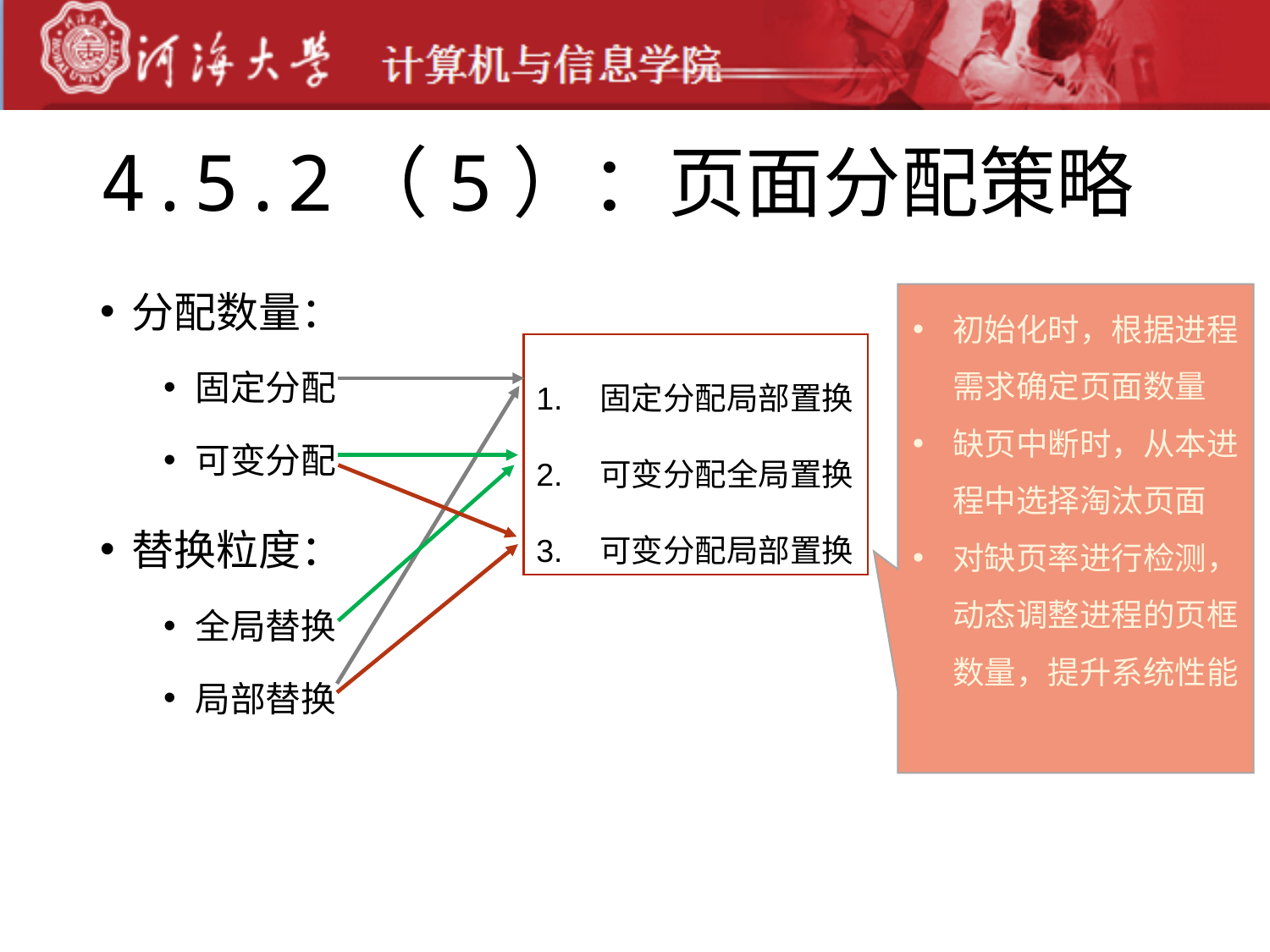

# 4.5.2（5）：页面分配策略
分配数量：
固定分配
可变分配
替换粒度：
全局替换
局部替换
初始化时，根据进程需求确定页面数量
缺页中断时，从本进程中选择淘汰页面
对缺页率进行检测，动态调整进程的页框数量，提升系统性能
固定分配局部置换
可变分配全局置换
可变分配局部置换